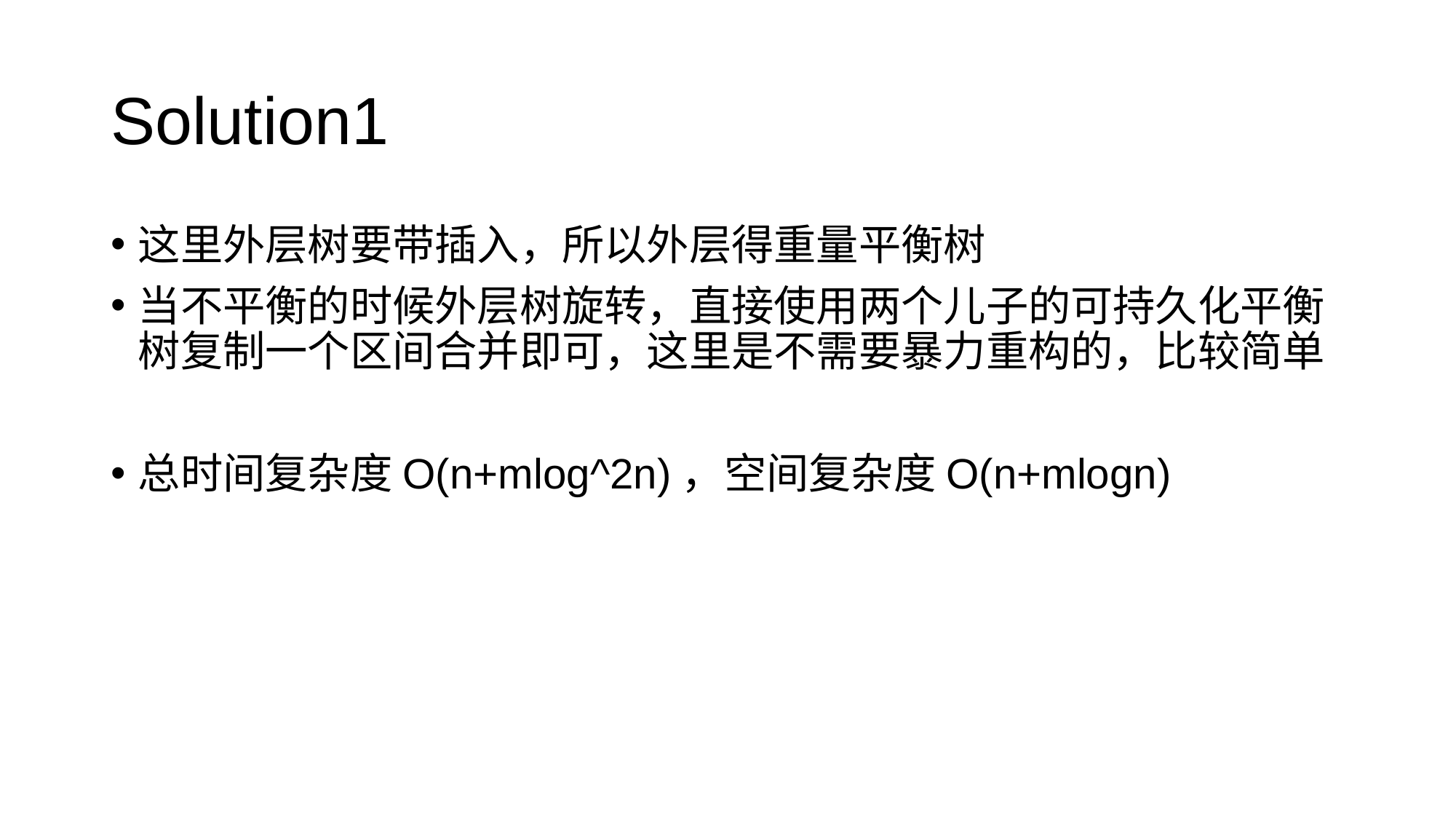

# Solution1
这里外层树要带插入，所以外层得重量平衡树
当不平衡的时候外层树旋转，直接使用两个儿子的可持久化平衡树复制一个区间合并即可，这里是不需要暴力重构的，比较简单

总时间复杂度O(n+mlog^2n)，空间复杂度O(n+mlogn)